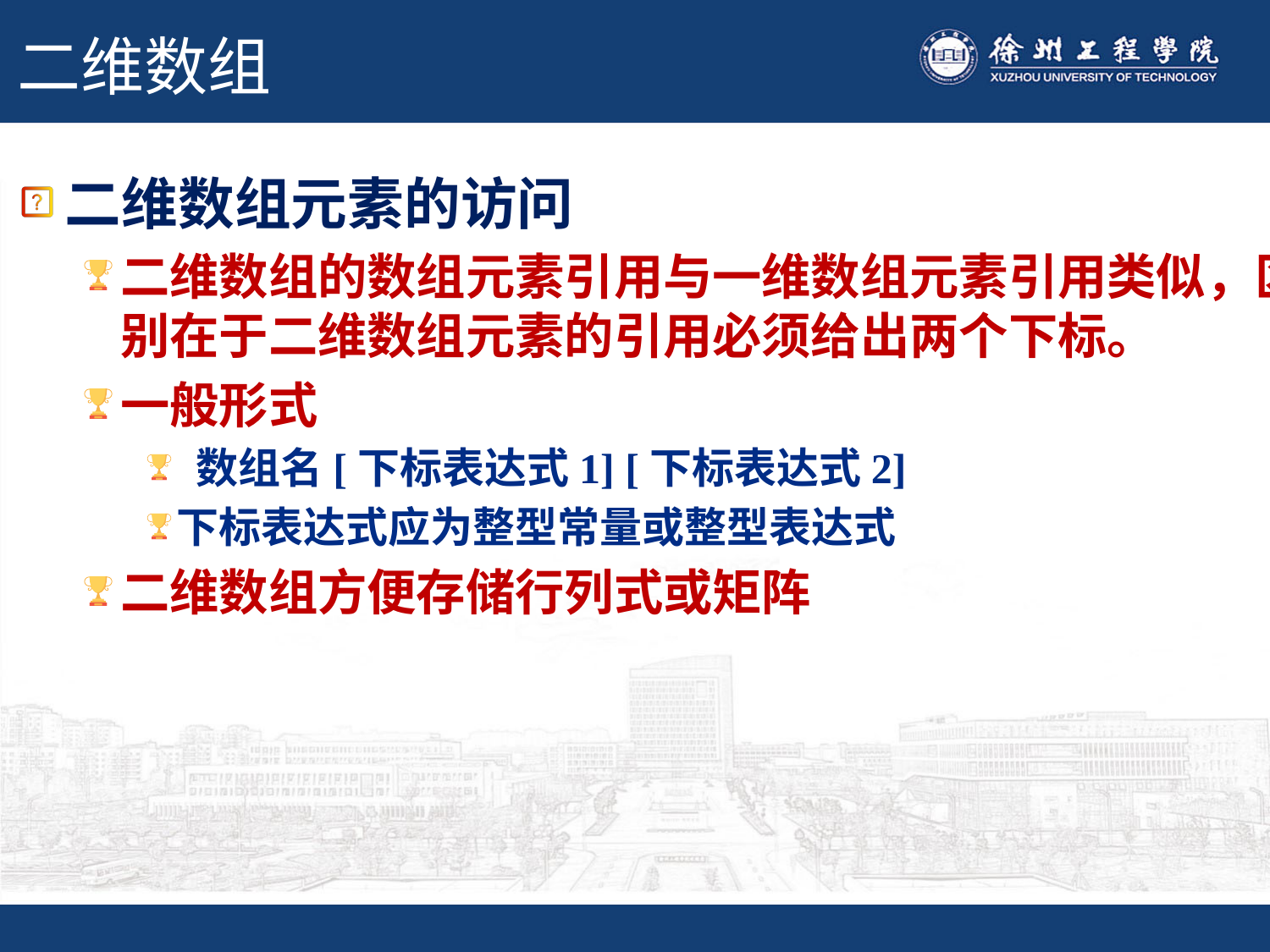

# 二维数组
二维数组元素的访问
二维数组的数组元素引用与一维数组元素引用类似，区别在于二维数组元素的引用必须给出两个下标。
一般形式
 数组名[下标表达式1] [下标表达式2]
下标表达式应为整型常量或整型表达式
二维数组方便存储行列式或矩阵